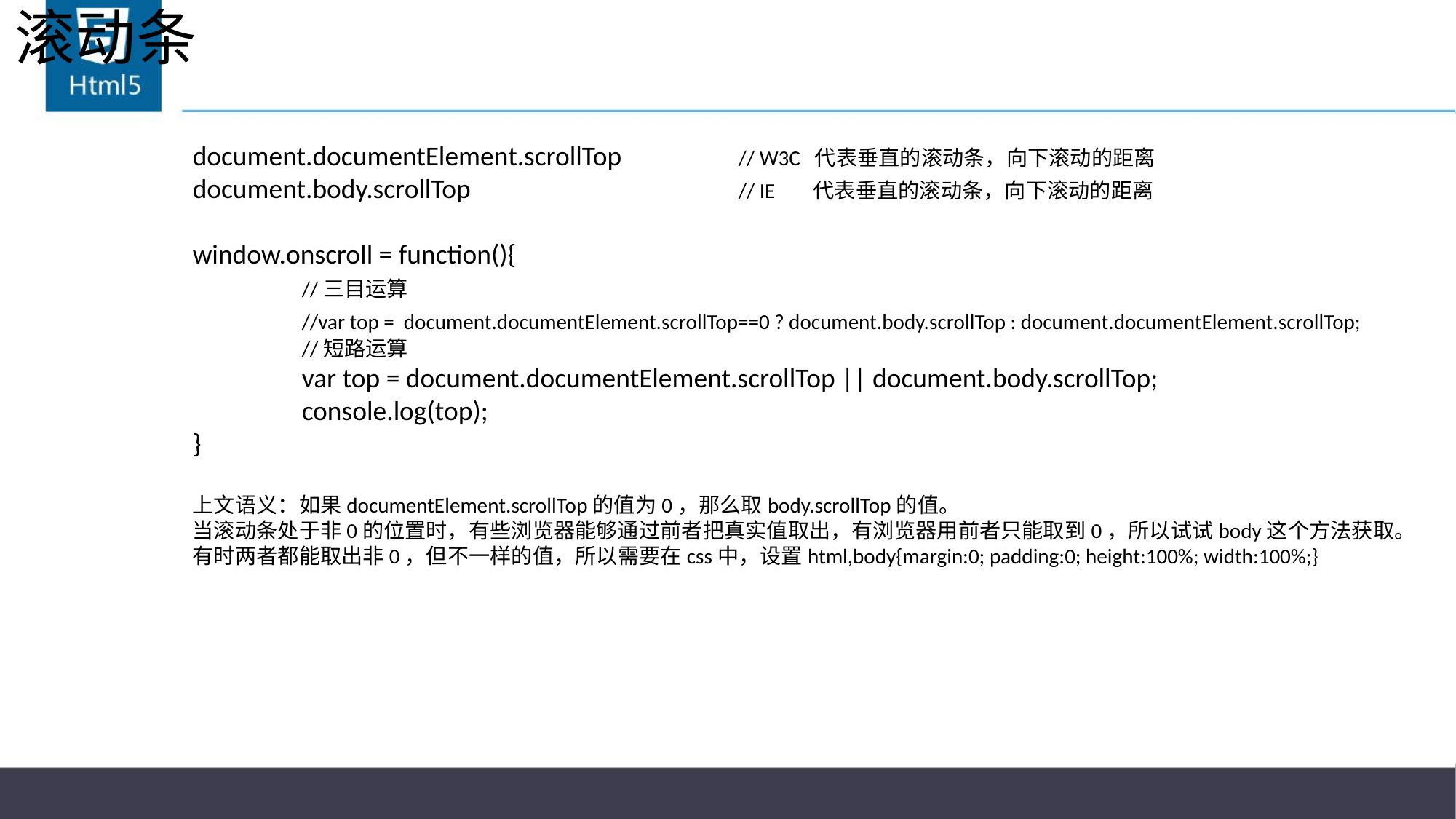

# 滚动条
document.documentElement.scrollTop  	// W3C  代表垂直的滚动条，向下滚动的距离
document.body.scrollTop  		 	// IE       代表垂直的滚动条，向下滚动的距离

window.onscroll = function(){
	//三目运算
	//var top =  document.documentElement.scrollTop==0 ? document.body.scrollTop : document.documentElement.scrollTop;
	//短路运算
	var top = document.documentElement.scrollTop || document.body.scrollTop;
	console.log(top);
}

上文语义：如果documentElement.scrollTop的值为0，那么取body.scrollTop的值。
当滚动条处于非0的位置时，有些浏览器能够通过前者把真实值取出，有浏览器用前者只能取到0，所以试试body这个方法获取。
有时两者都能取出非0，但不一样的值，所以需要在css中，设置html,body{margin:0; padding:0; height:100%; width:100%;}